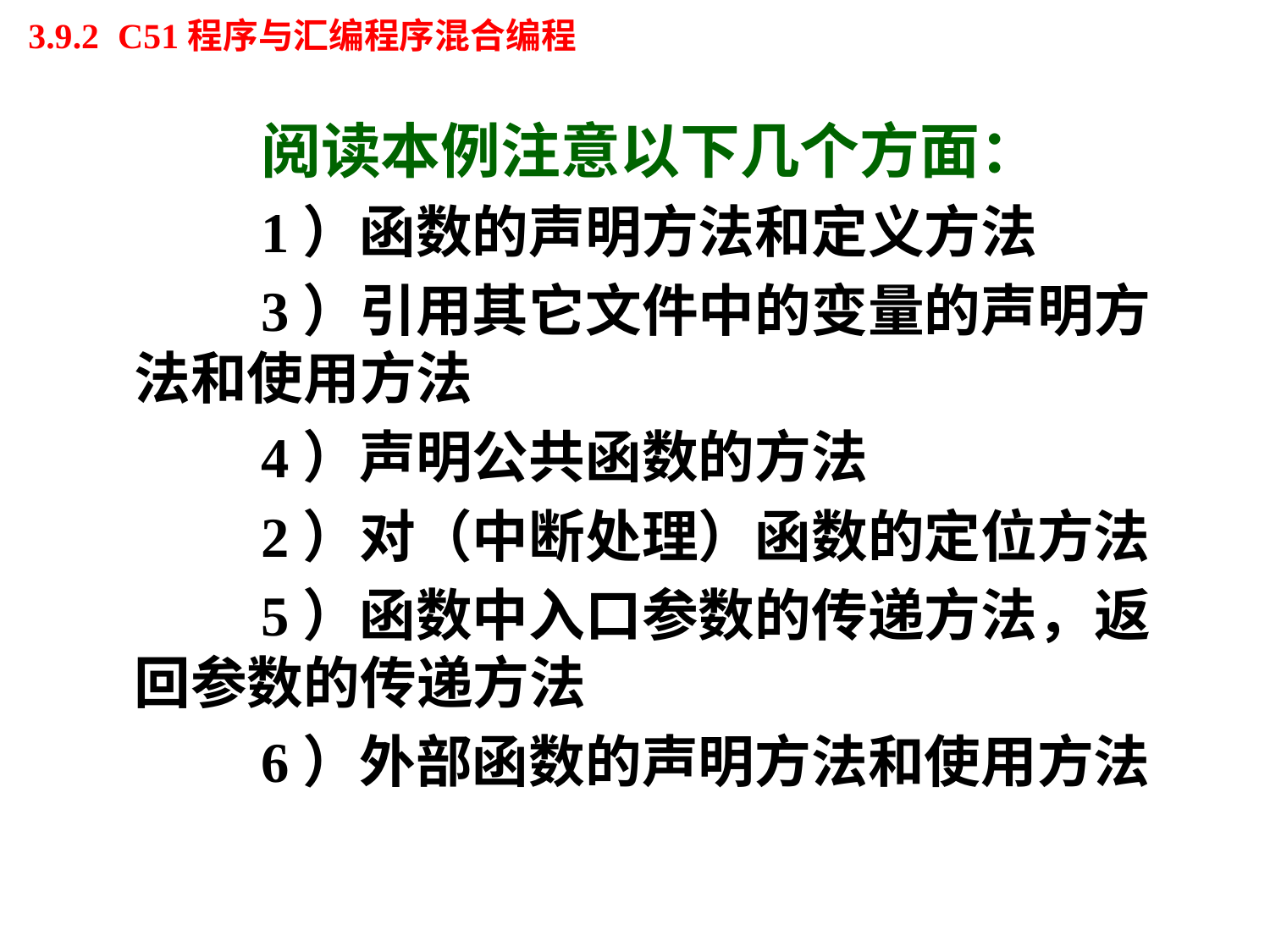

# 3.9.2  C51程序与汇编程序混合编程
		阅读本例注意以下几个方面：
    	1）函数的声明方法和定义方法
	 	3）引用其它文件中的变量的声明方法和使用方法
		4）声明公共函数的方法
		2）对（中断处理）函数的定位方法
		5）函数中入口参数的传递方法，返回参数的传递方法
		6）外部函数的声明方法和使用方法